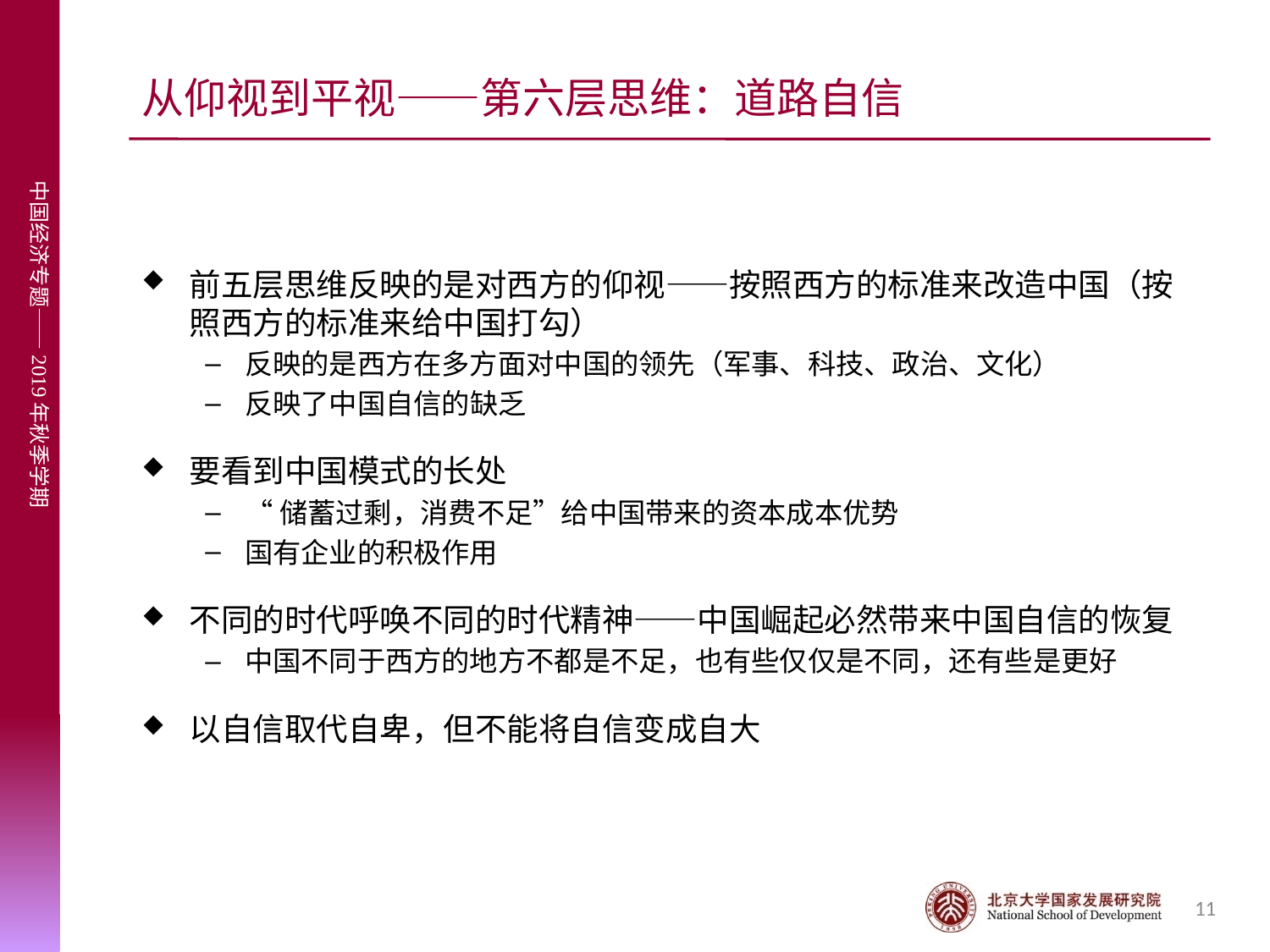

# 从仰视到平视——第六层思维：道路自信

前五层思维反映的是对西方的仰视——按照西方的标准来改造中国（按照西方的标准来给中国打勾）
反映的是西方在多方面对中国的领先（军事、科技、政治、文化）
反映了中国自信的缺乏
要看到中国模式的长处
“储蓄过剩，消费不足”给中国带来的资本成本优势
国有企业的积极作用
不同的时代呼唤不同的时代精神——中国崛起必然带来中国自信的恢复
中国不同于西方的地方不都是不足，也有些仅仅是不同，还有些是更好
以自信取代自卑，但不能将自信变成自大
11